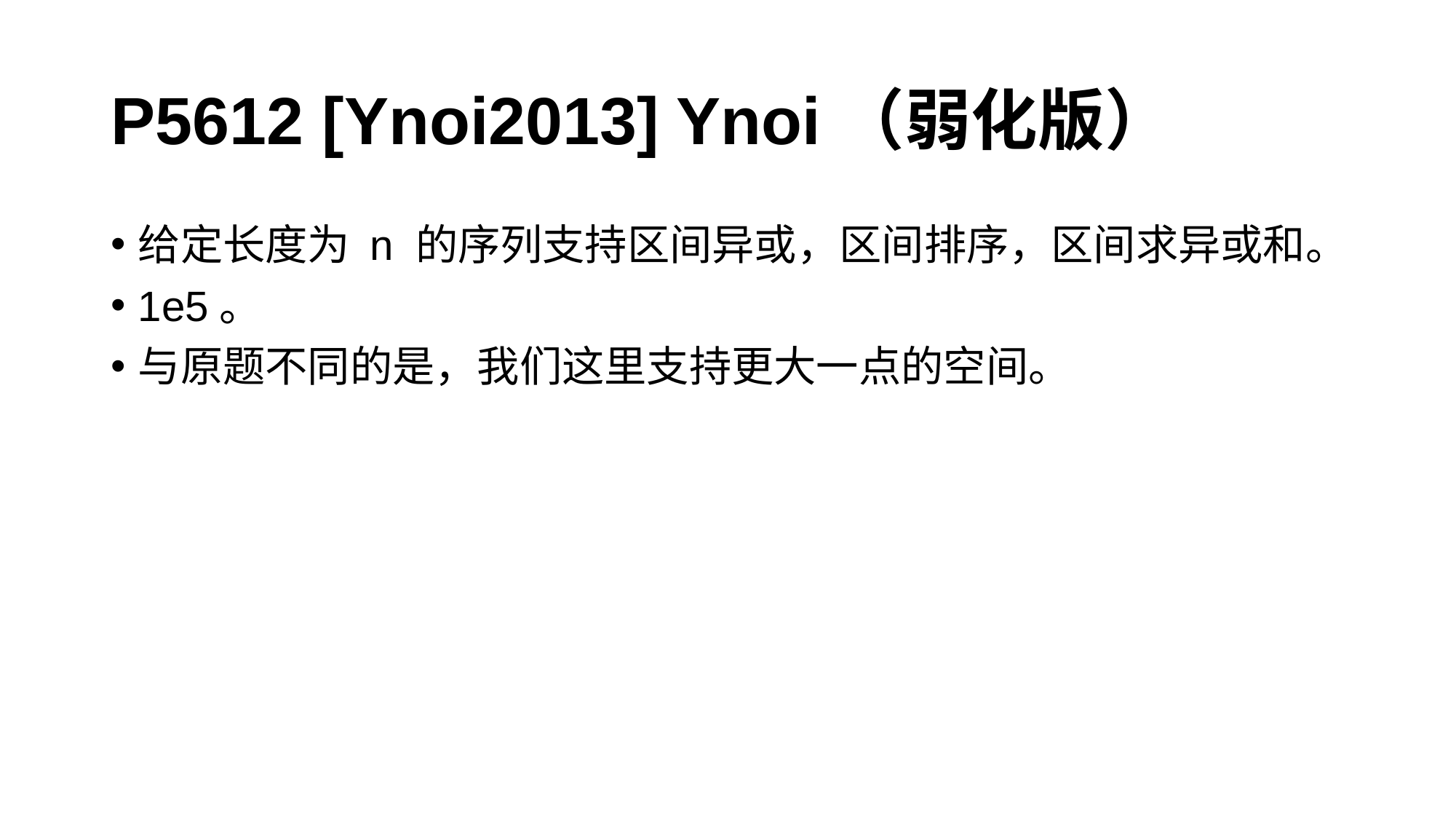

# P5612 [Ynoi2013] Ynoi（弱化版）
给定长度为 n 的序列支持区间异或，区间排序，区间求异或和。
1e5。
与原题不同的是，我们这里支持更大一点的空间。